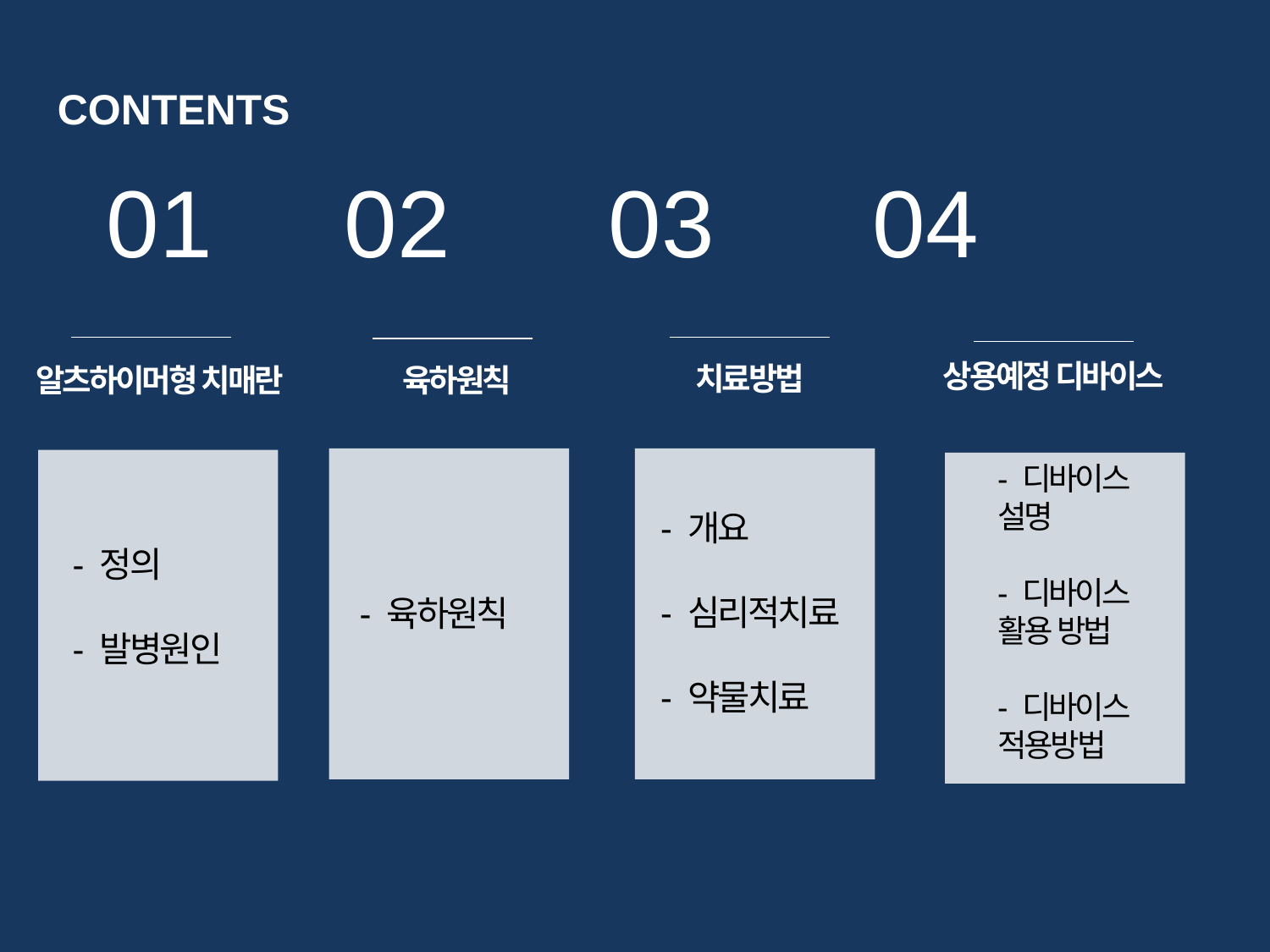

CONTENTS
  01     02      03      04
상용예정 디바이스
치료방법
알츠하이머형 치매란
육하원칙

- 디바이스 설명

- 디바이스 활용 방법

- 디바이스 적용방법
- 개요

- 심리적치료

- 약물치료
- 정의

- 발병원인

- 육하원칙